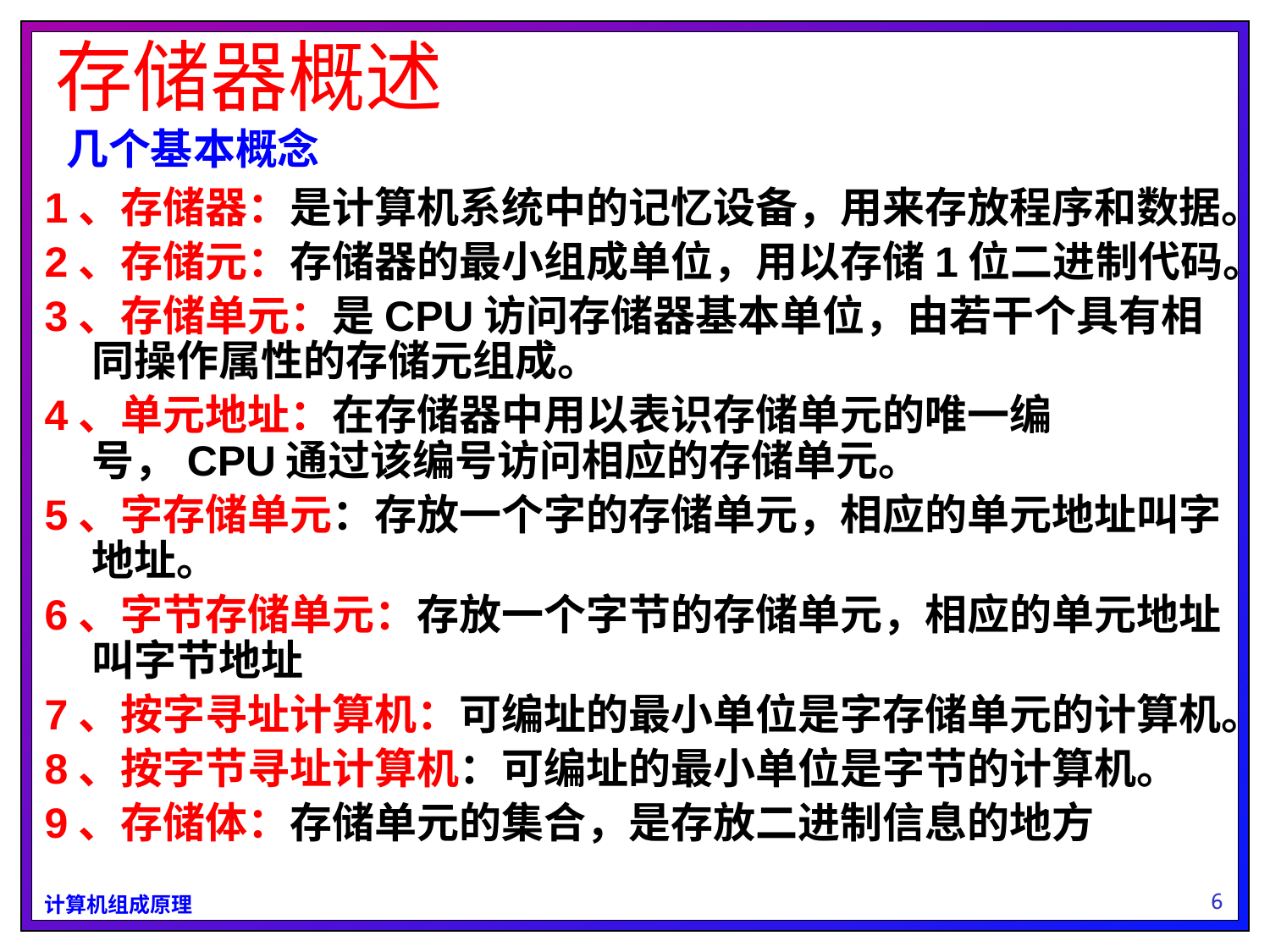

# 存储器概述
几个基本概念
1、存储器：是计算机系统中的记忆设备，用来存放程序和数据。
2、存储元：存储器的最小组成单位，用以存储1位二进制代码。
3、存储单元：是CPU访问存储器基本单位，由若干个具有相同操作属性的存储元组成。
4、单元地址：在存储器中用以表识存储单元的唯一编号，CPU通过该编号访问相应的存储单元。
5、字存储单元：存放一个字的存储单元，相应的单元地址叫字地址。
6、字节存储单元：存放一个字节的存储单元，相应的单元地址叫字节地址
7、按字寻址计算机：可编址的最小单位是字存储单元的计算机。
8、按字节寻址计算机：可编址的最小单位是字节的计算机。
9、存储体：存储单元的集合，是存放二进制信息的地方